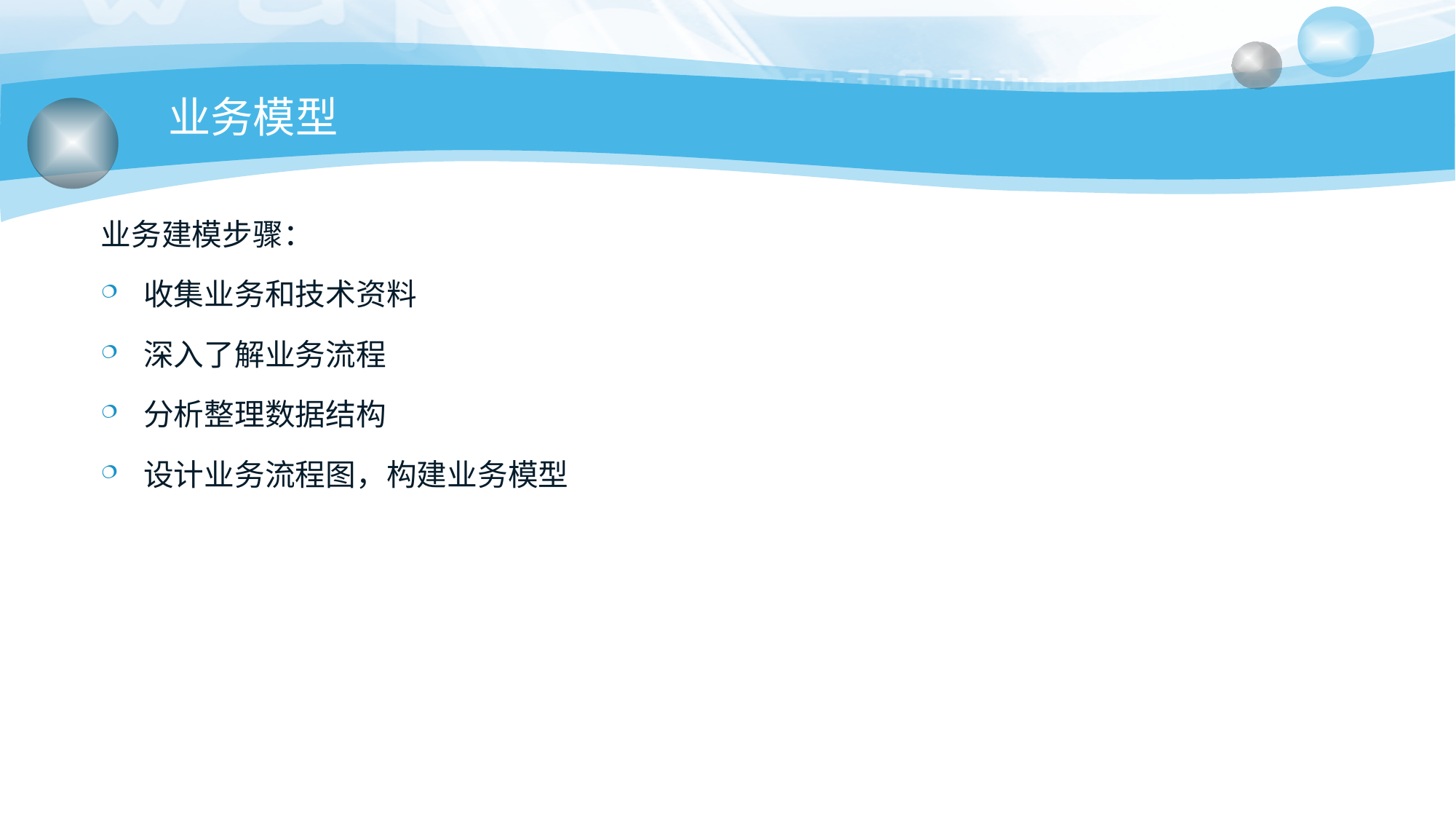

# 业务模型
业务建模步骤：
收集业务和技术资料
深入了解业务流程
分析整理数据结构
设计业务流程图，构建业务模型